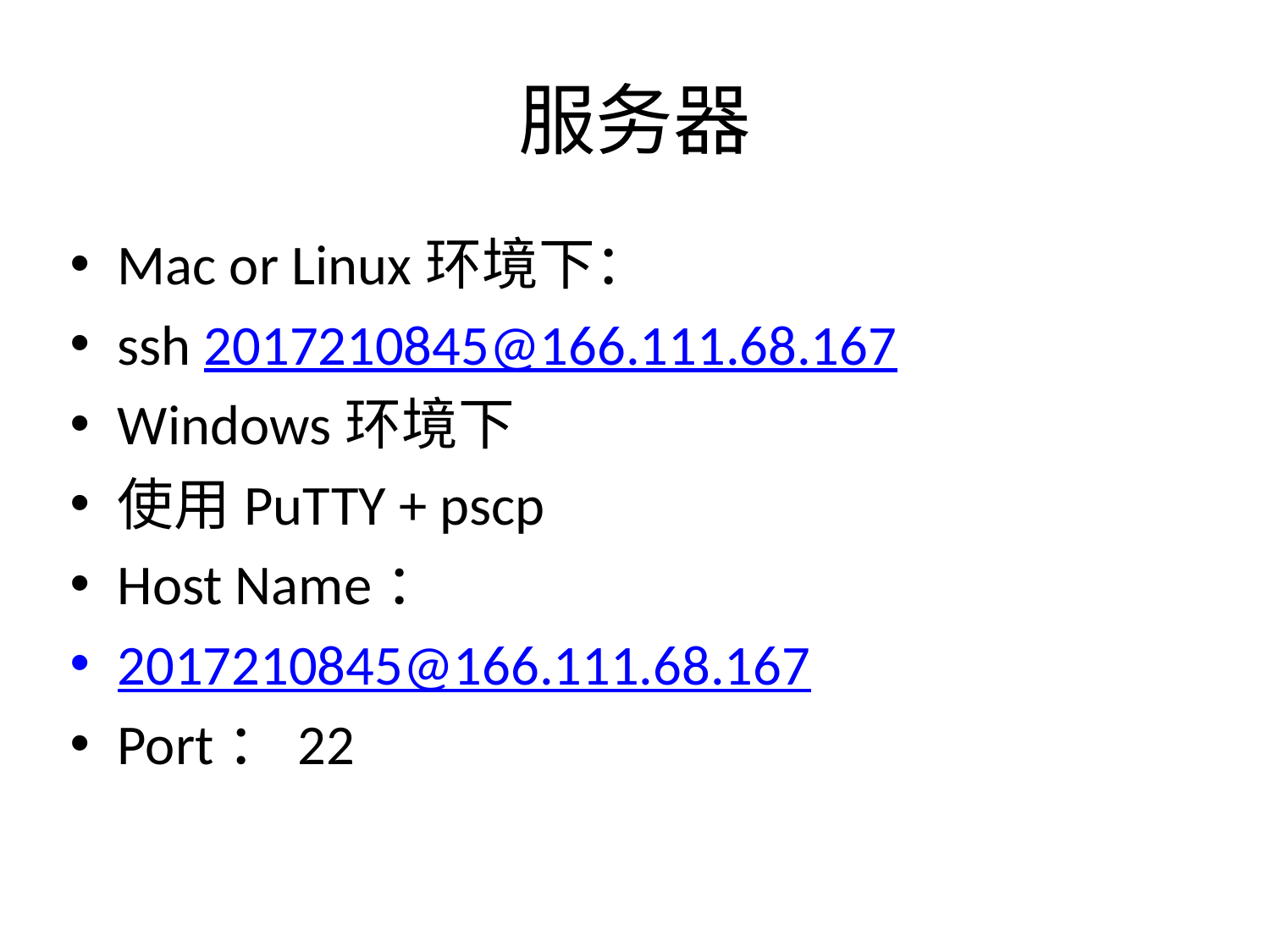

# 服务器
Mac or Linux环境下：
ssh 2017210845@166.111.68.167
Windows环境下
使用PuTTY + pscp
Host Name：
2017210845@166.111.68.167
Port：22